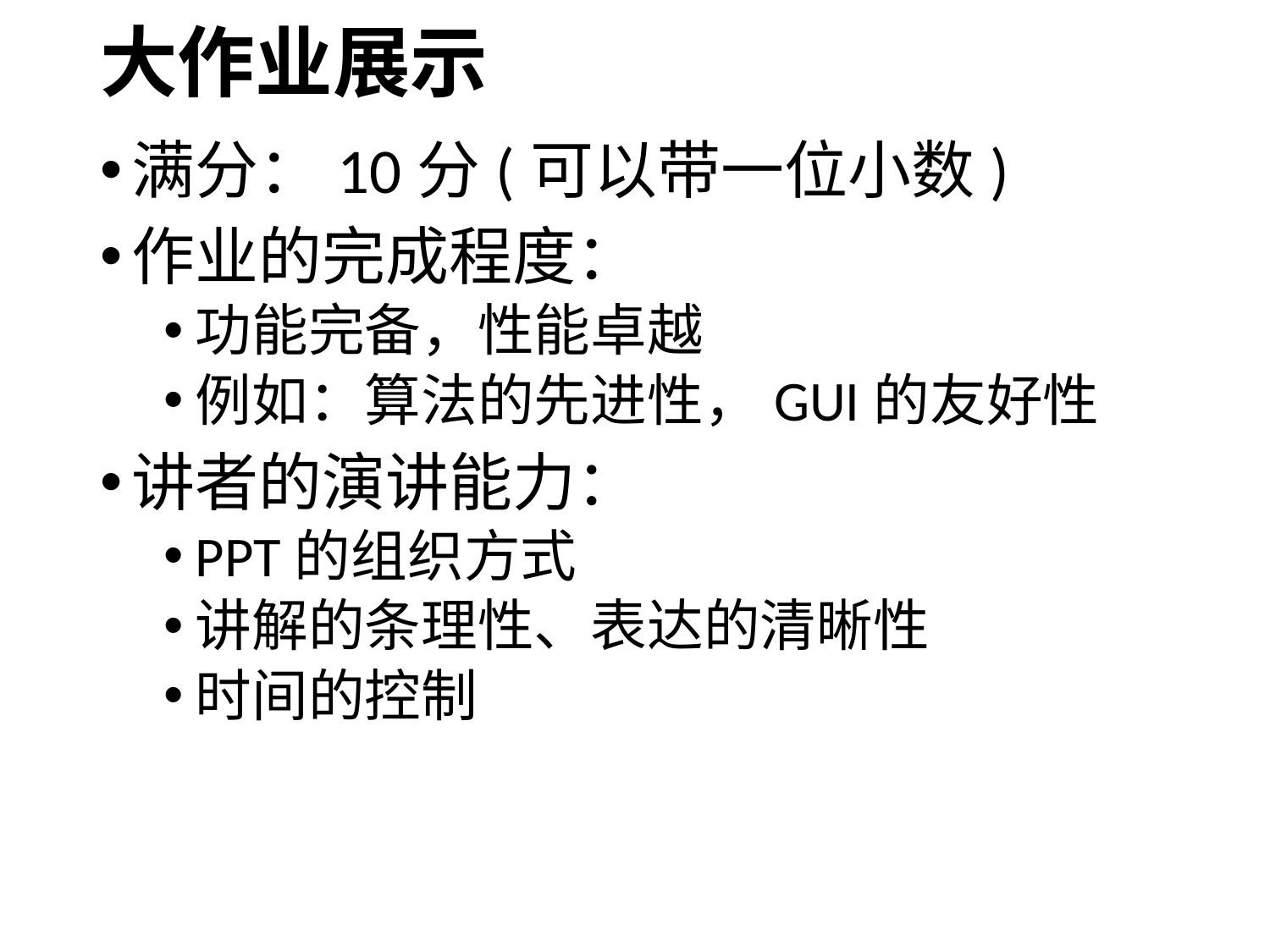

# 大作业展示
满分：10分(可以带一位小数)
作业的完成程度：
功能完备，性能卓越
例如：算法的先进性，GUI的友好性
讲者的演讲能力：
PPT的组织方式
讲解的条理性、表达的清晰性
时间的控制